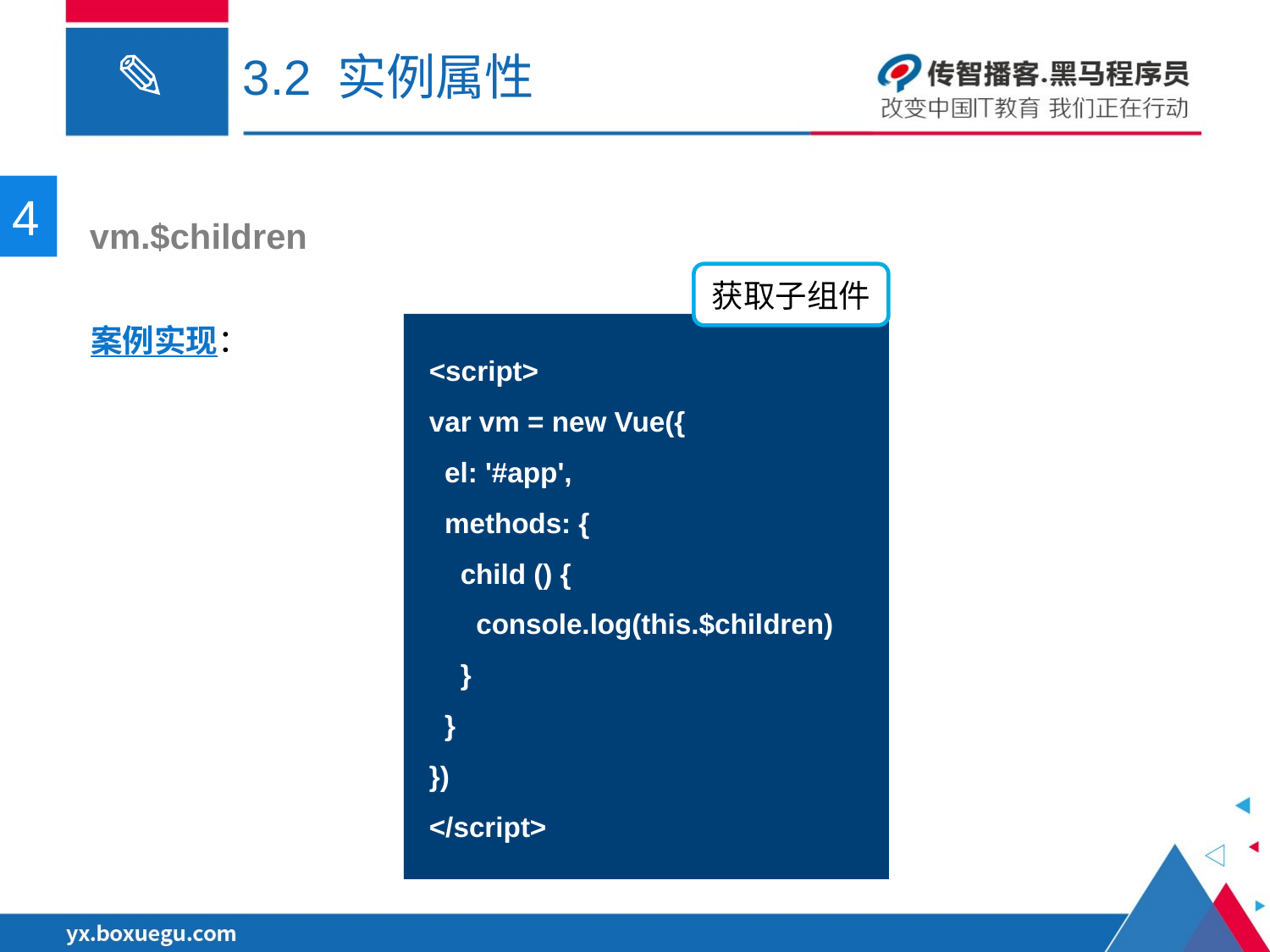

# 3.2 实例属性

4
  vm.$children
获取子组件
案例实现：

<script>
var vm = new Vue({
  el: '#app',
  methods: {
    child () {
      console.log(this.$children)
    }
  }
})
</script>